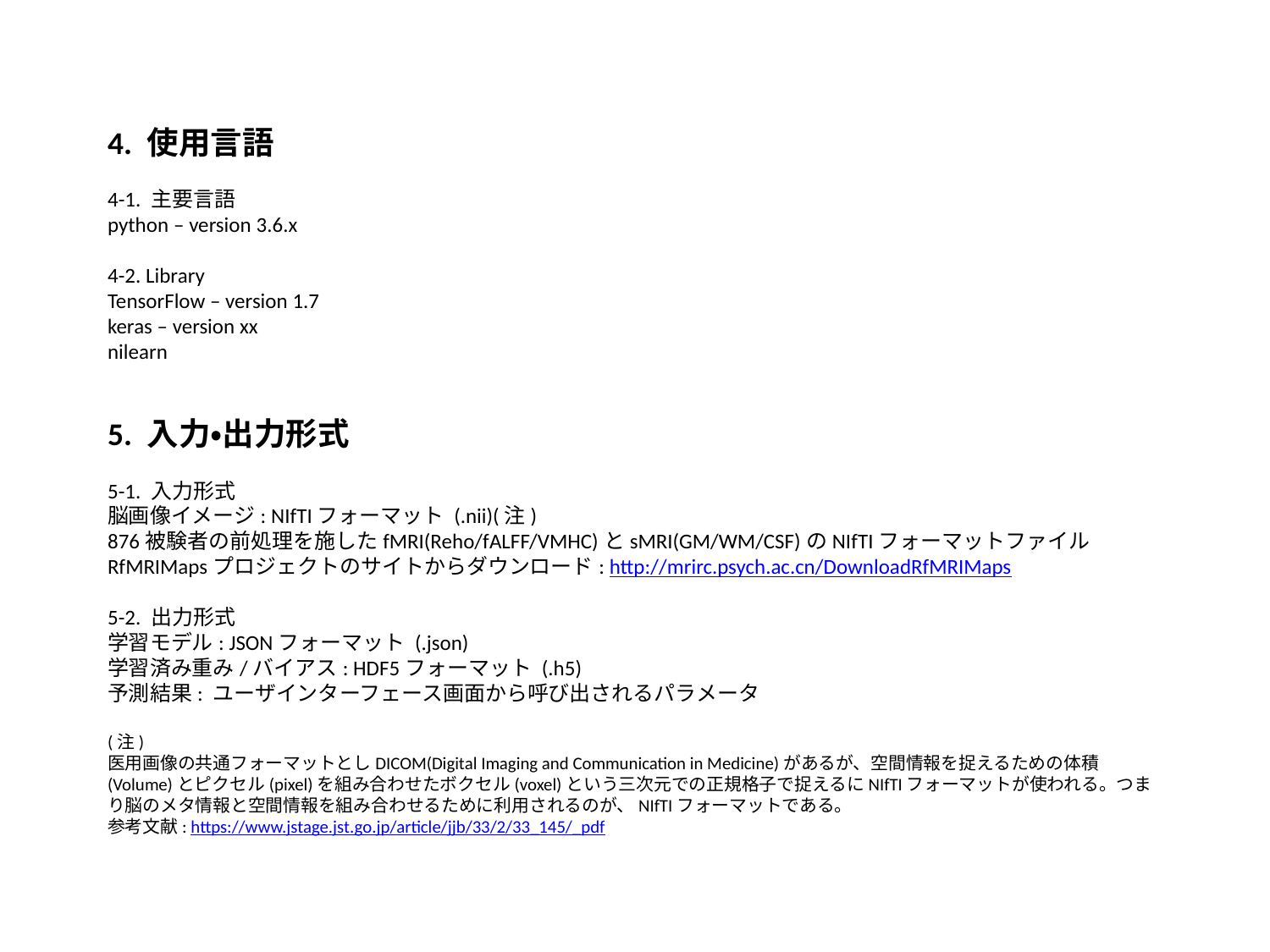

# 4. 使用言語 4-1. 主要言語 python – version 3.6.x 4-2. Library TensorFlow – version 1.7 keras – version xx nilearn 5. 入力・出力形式 5-1. 入力形式 脳画像イメージ: NIfTIフォーマット (.nii)(注) 876被験者の前処理を施したfMRI(Reho/fALFF/VMHC)とsMRI(GM/WM/CSF)のNIfTIフォーマットファイル RfMRIMapsプロジェクトのサイトからダウンロード: http://mrirc.psych.ac.cn/DownloadRfMRIMaps 5-2. 出力形式 学習モデル: JSONフォーマット (.json) 学習済み重み/バイアス: HDF5フォーマット (.h5) 予測結果: ユーザインターフェース画面から呼び出されるパラメータ (注) 医用画像の共通フォーマットとしDICOM(Digital Imaging and Communication in Medicine)があるが、空間情報を捉えるための体積(Volume)とピクセル(pixel)を組み合わせたボクセル(voxel)という三次元での正規格子で捉えるにNIfTIフォーマットが使われる。つまり脳のメタ情報と空間情報を組み合わせるために利用されるのが、NIfTIフォーマットである。 参考文献: https://www.jstage.jst.go.jp/article/jjb/33/2/33_145/_pdf